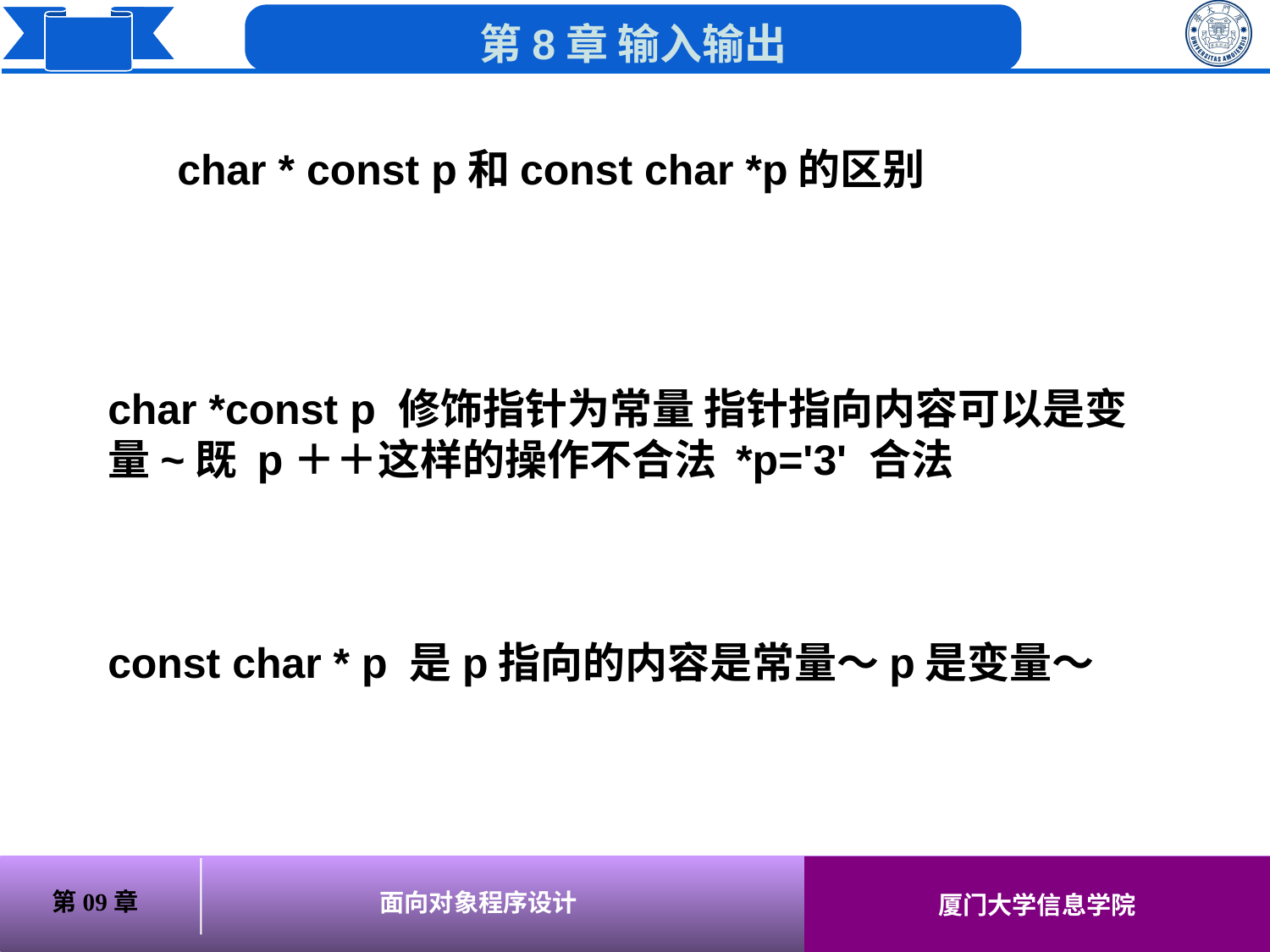

char * const p和const char *p的区别
char *const p 修饰指针为常量 指针指向内容可以是变量~既 p＋＋这样的操作不合法 *p='3' 合法

const char * p 是p指向的内容是常量～p是变量～
12